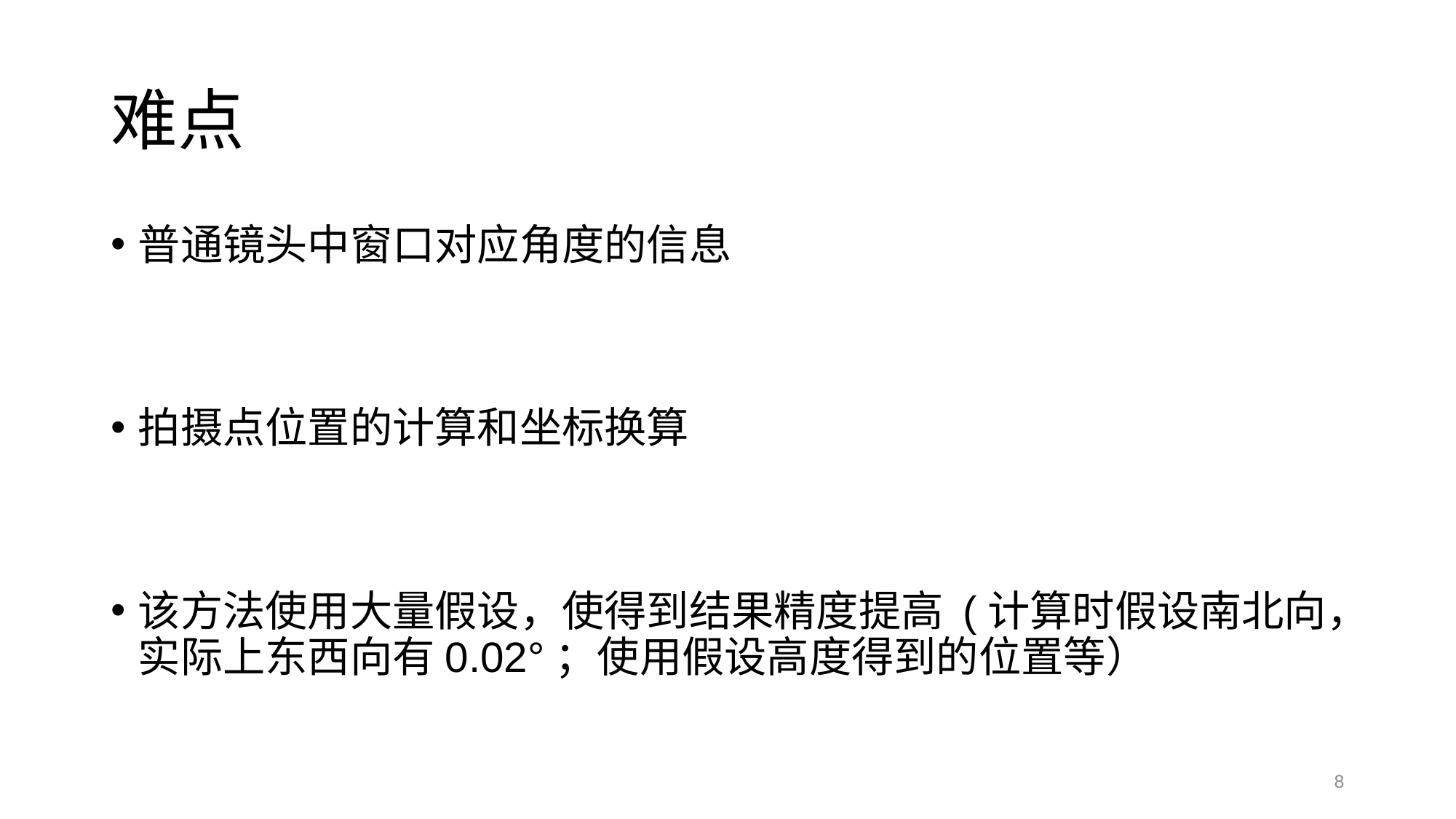

# 难点
普通镜头中窗口对应角度的信息

拍摄点位置的计算和坐标换算

该方法使用大量假设，使得到结果精度提高 (计算时假设南北向，实际上东西向有0.02°；使用假设高度得到的位置等）

8